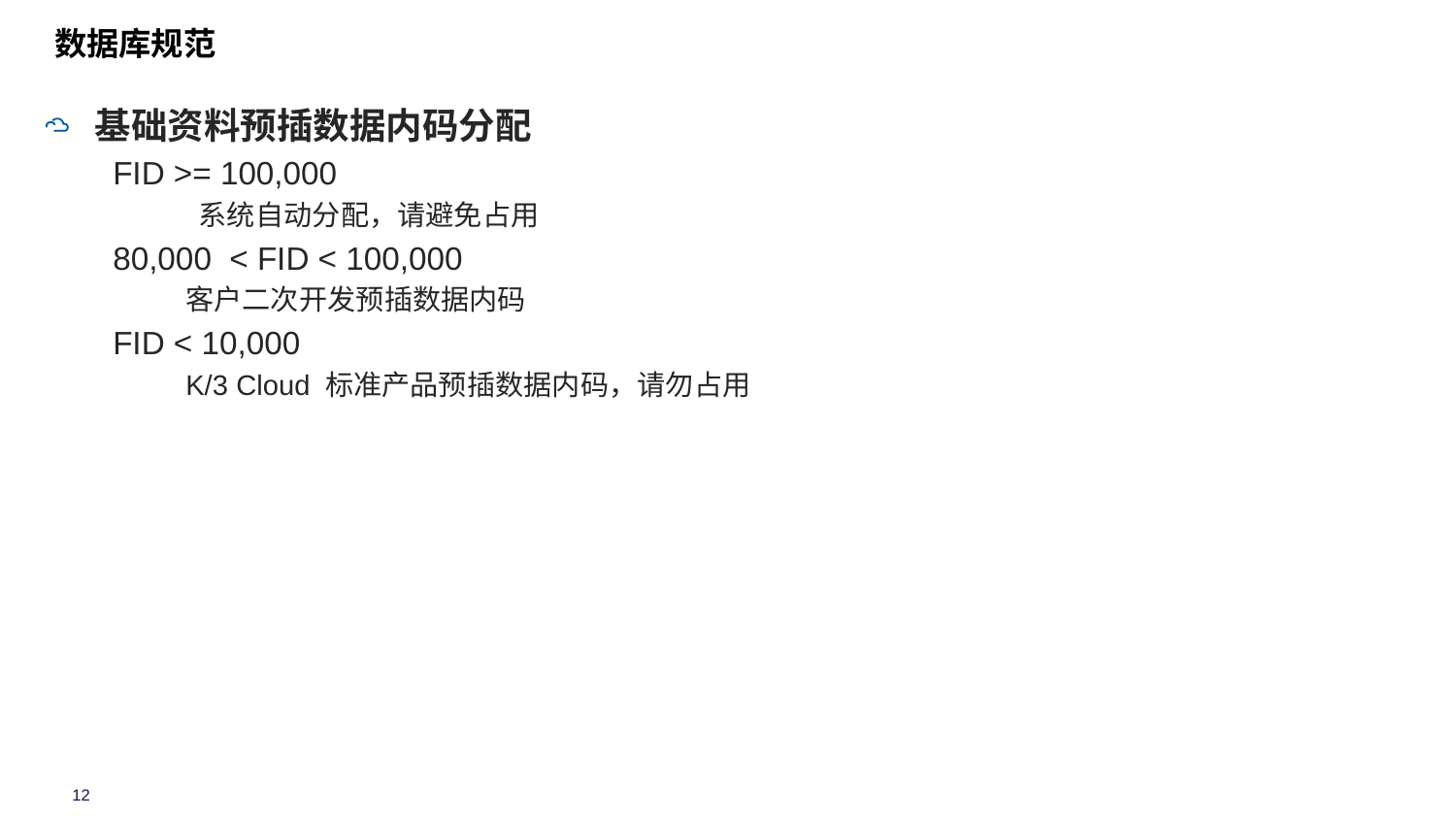

# 数据库规范
基础资料预插数据内码分配
FID >= 100,000
 系统自动分配，请避免占用
80,000  < FID < 100,000
客户二次开发预插数据内码
FID < 10,000
K/3 Cloud 标准产品预插数据内码，请勿占用